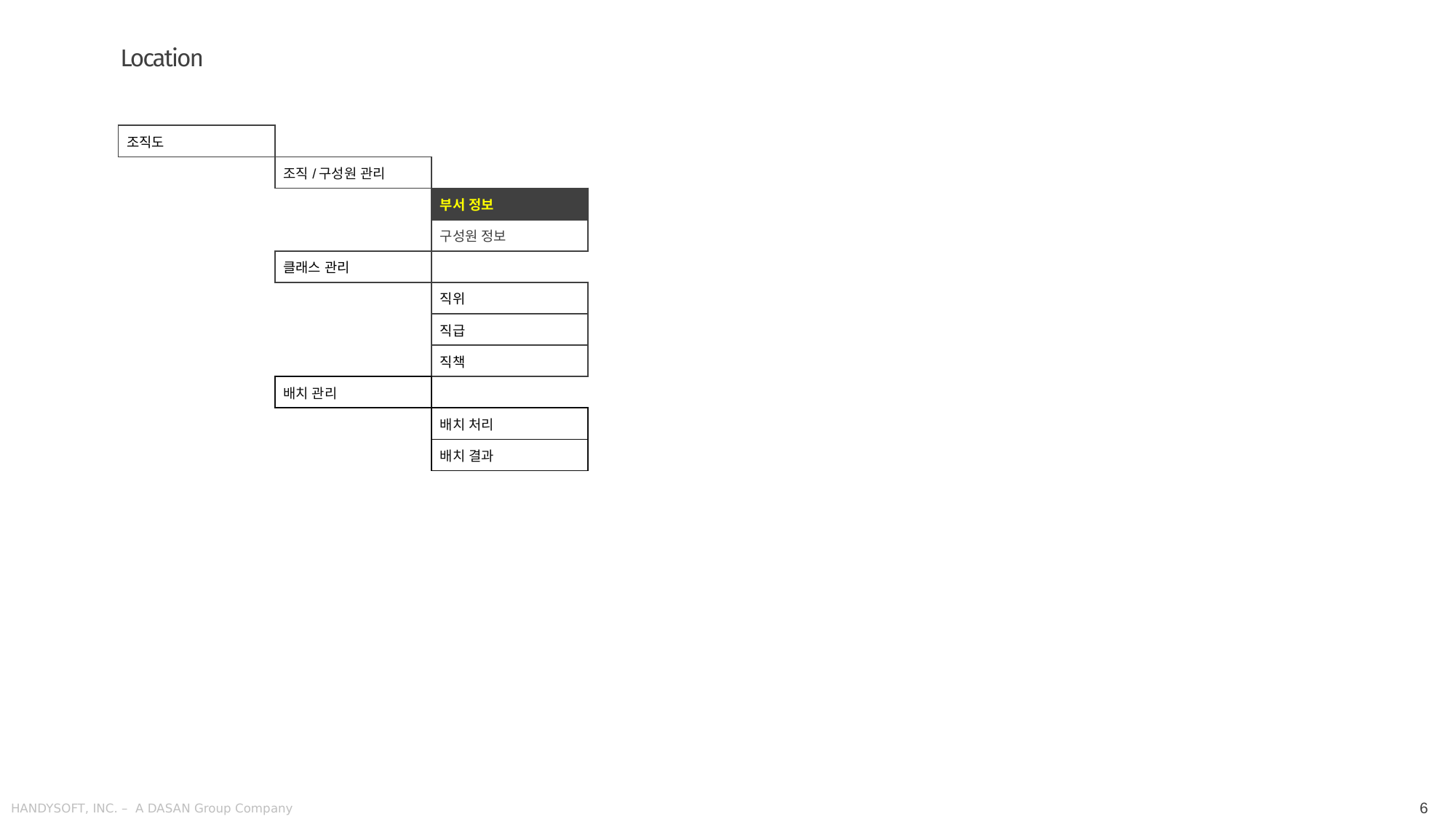

Location
| 조직도 |  |  |  |
| --- | --- | --- | --- |
|  | 조직/구성원 관리 |  |  |
|  |  | 부서 정보 |  |
|  |  | 구성원 정보 |  |
|  | 클래스 관리 |  |  |
|  |  | 직위 |  |
|  |  | 직급 |  |
|  |  | 직책 |  |
|  | 배치 관리 |  |  |
|  |  | 배치 처리 |  |
|  |  | 배치 결과 |  |